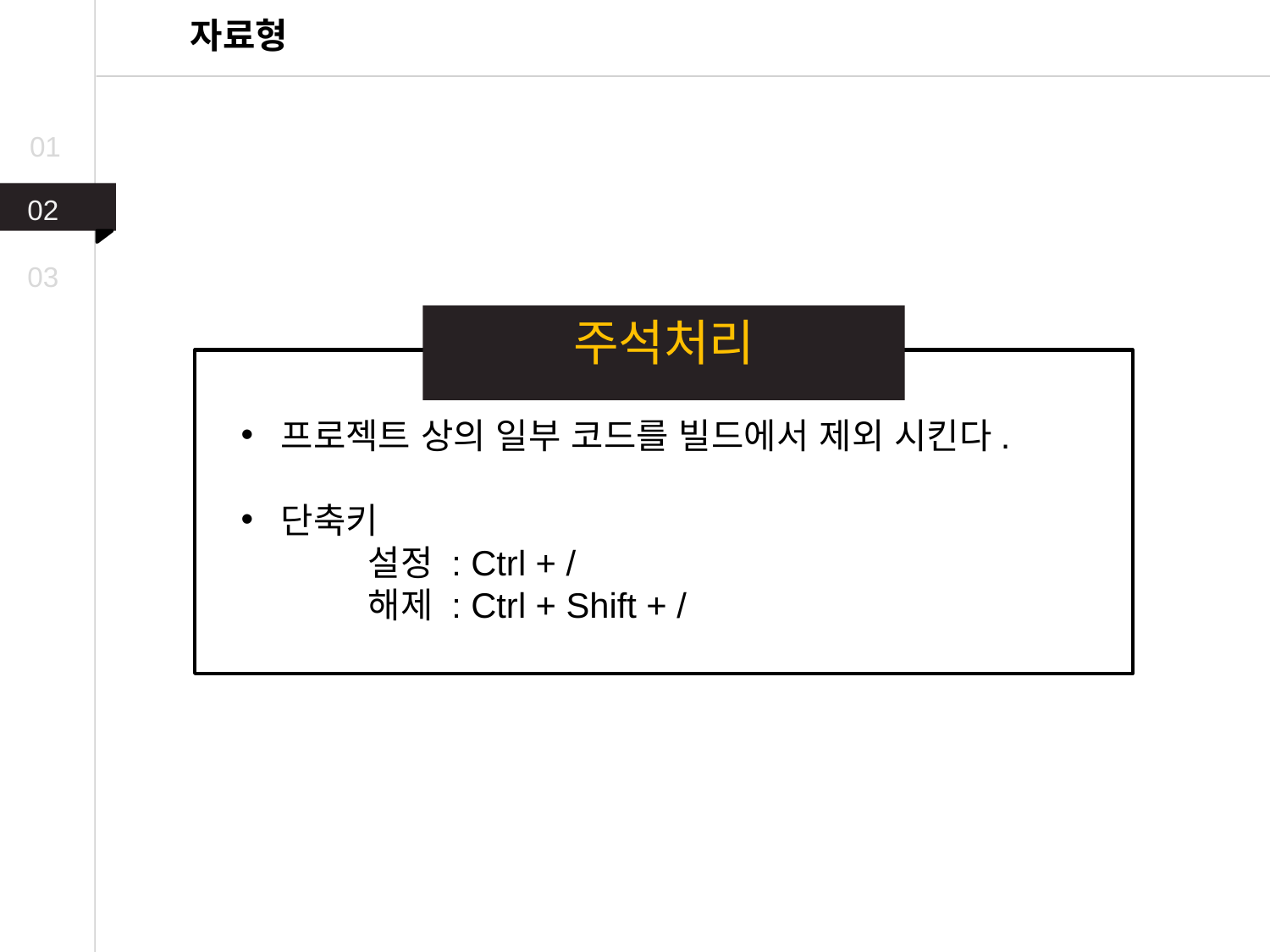

자료형
01

02

03
주석처리

프로젝트 상의 일부 코드를 빌드에서 제외 시킨다.

단축키
	설정 : Ctrl + /
	해제 : Ctrl + Shift + /